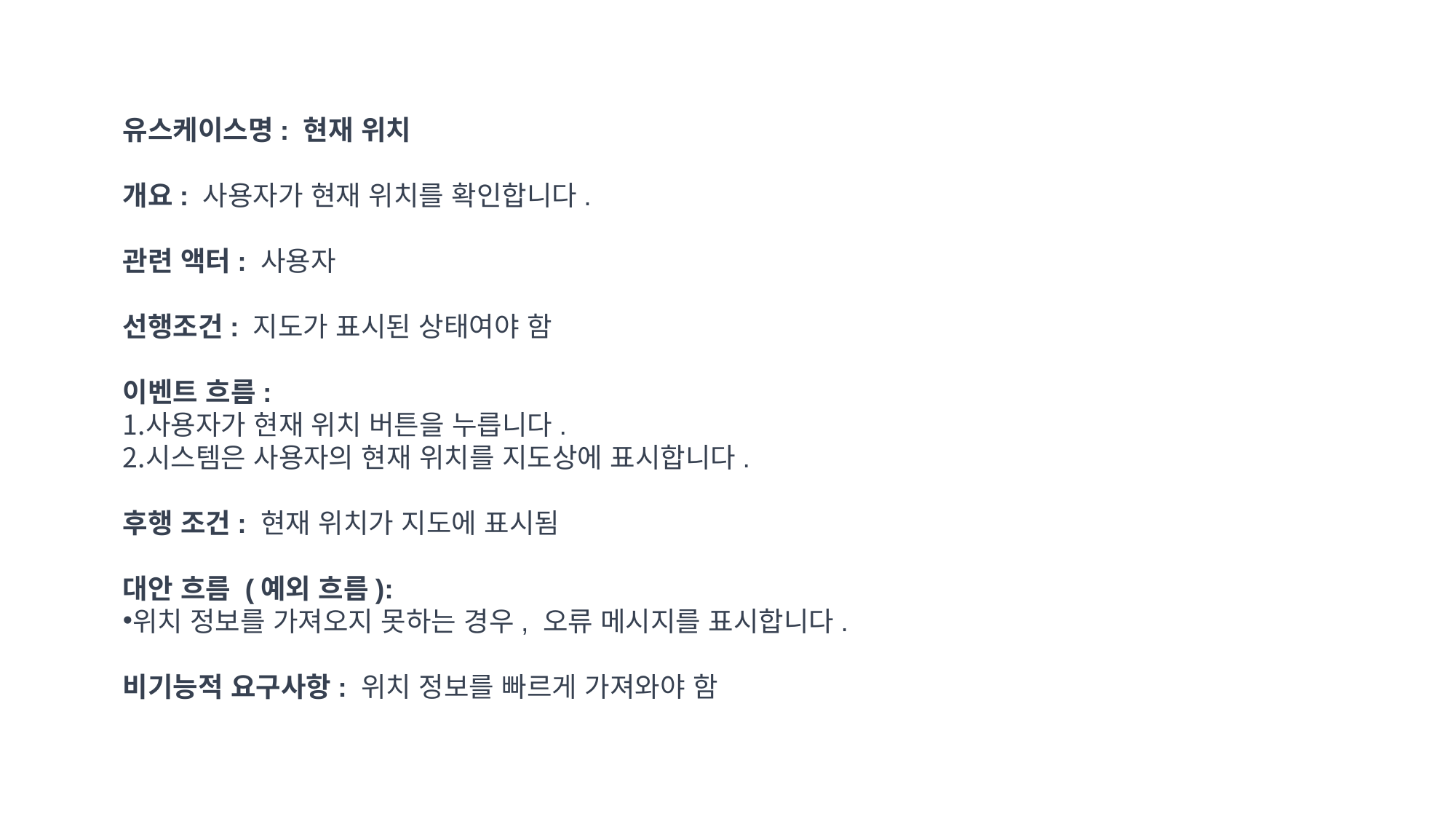

유스케이스명: 현재 위치

개요: 사용자가 현재 위치를 확인합니다.

관련 액터: 사용자

선행조건: 지도가 표시된 상태여야 함

이벤트 흐름:
사용자가 현재 위치 버튼을 누릅니다.
시스템은 사용자의 현재 위치를 지도상에 표시합니다.

후행 조건: 현재 위치가 지도에 표시됨

대안 흐름 (예외 흐름):
위치 정보를 가져오지 못하는 경우, 오류 메시지를 표시합니다.

비기능적 요구사항: 위치 정보를 빠르게 가져와야 함